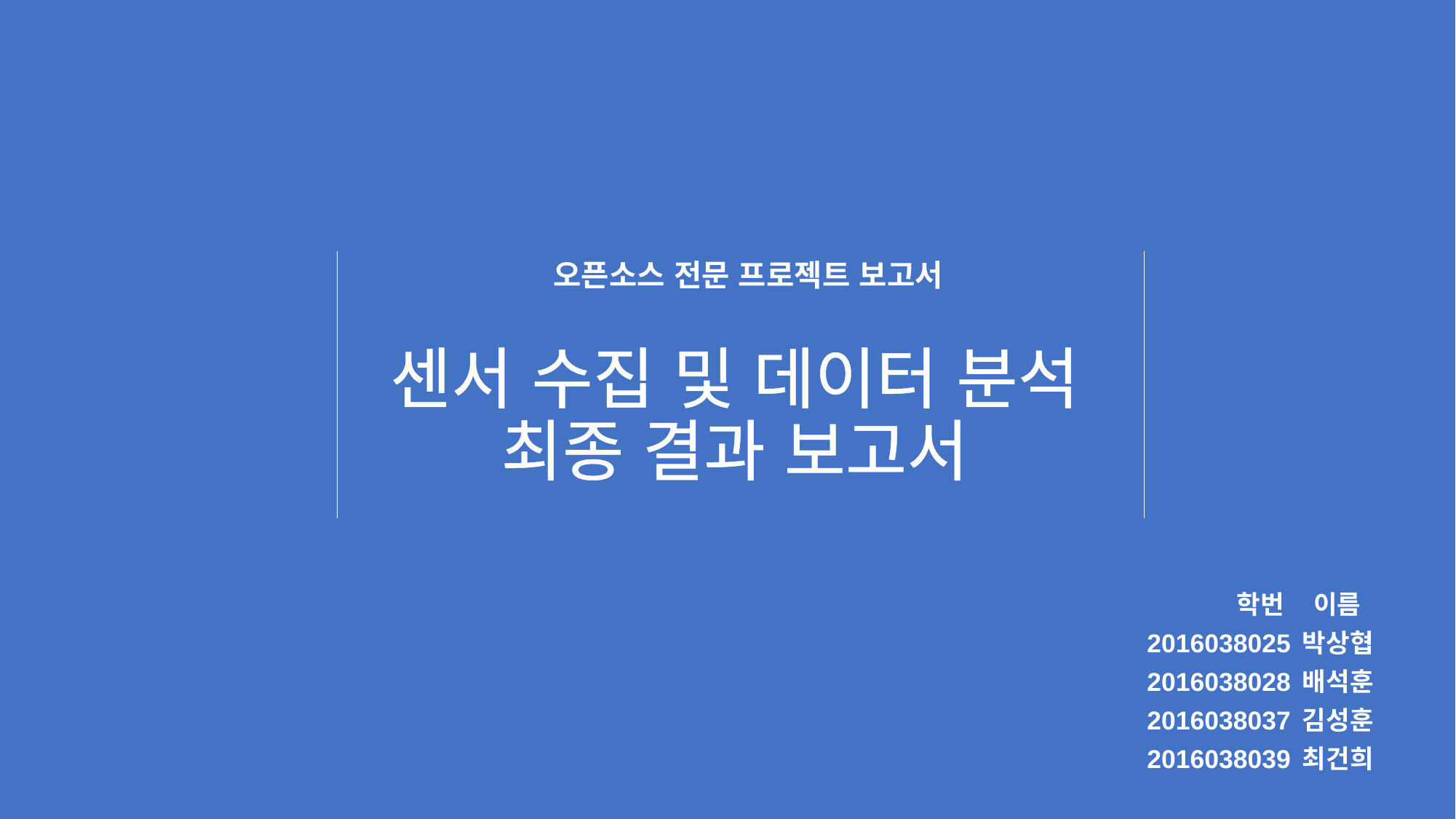

오픈소스 전문 프로젝트 보고서
# 센서 수집 및 데이터 분석 최종 결과 보고서
          학번    이름
2016038025 박상협
2016038028 배석훈
2016038037 김성훈
2016038039 최건희